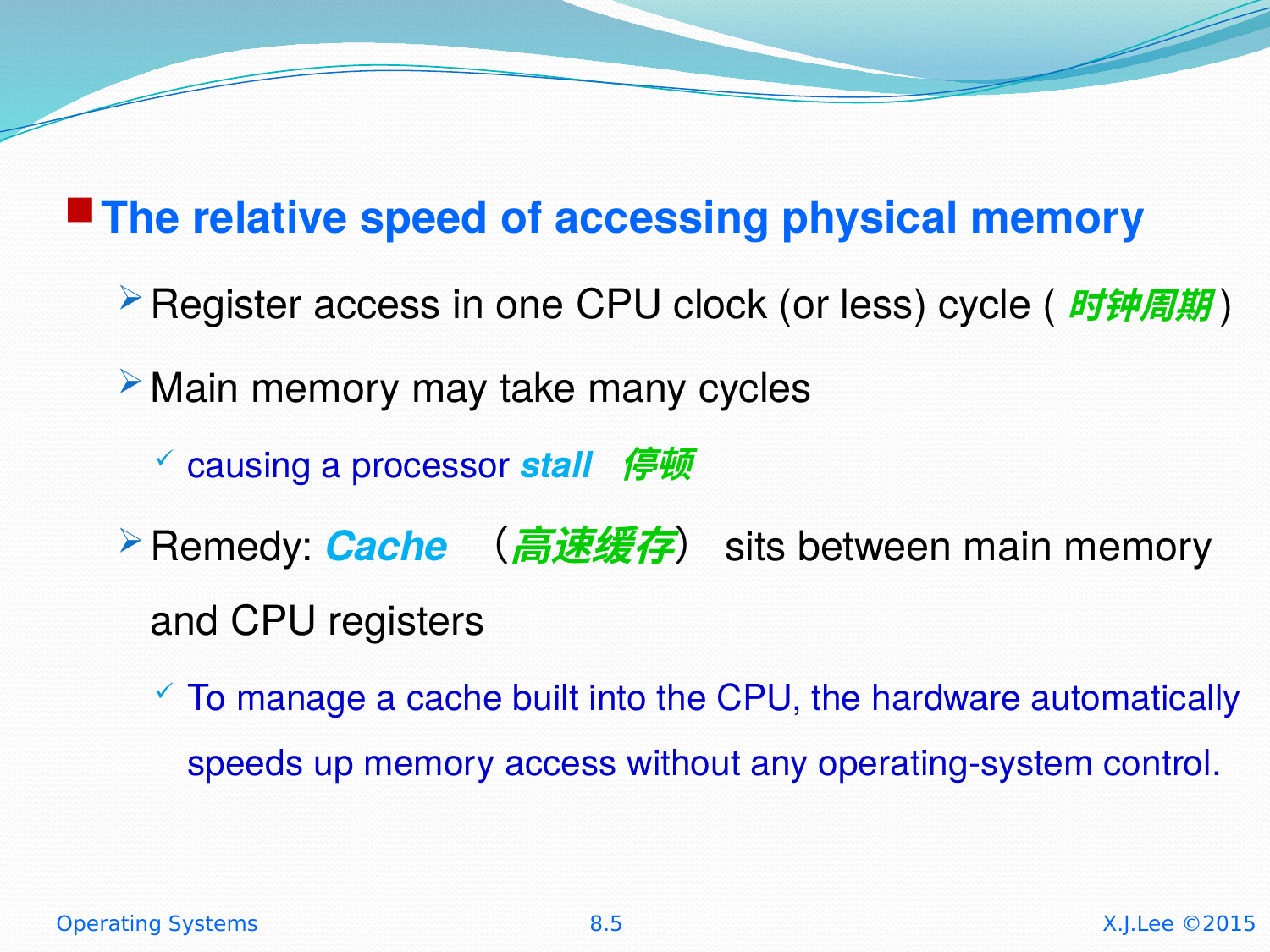

#
The relative speed of accessing physical memory
Register access in one CPU clock (or less) cycle (时钟周期)
Main memory may take many cycles
causing a processor stall  停顿
Remedy: Cache （高速缓存）sits between main memory and CPU registers
To manage a cache built into the CPU, the hardware automatically speeds up memory access without any operating-system control.
Operating Systems
8.5
X.J.Lee ©2015